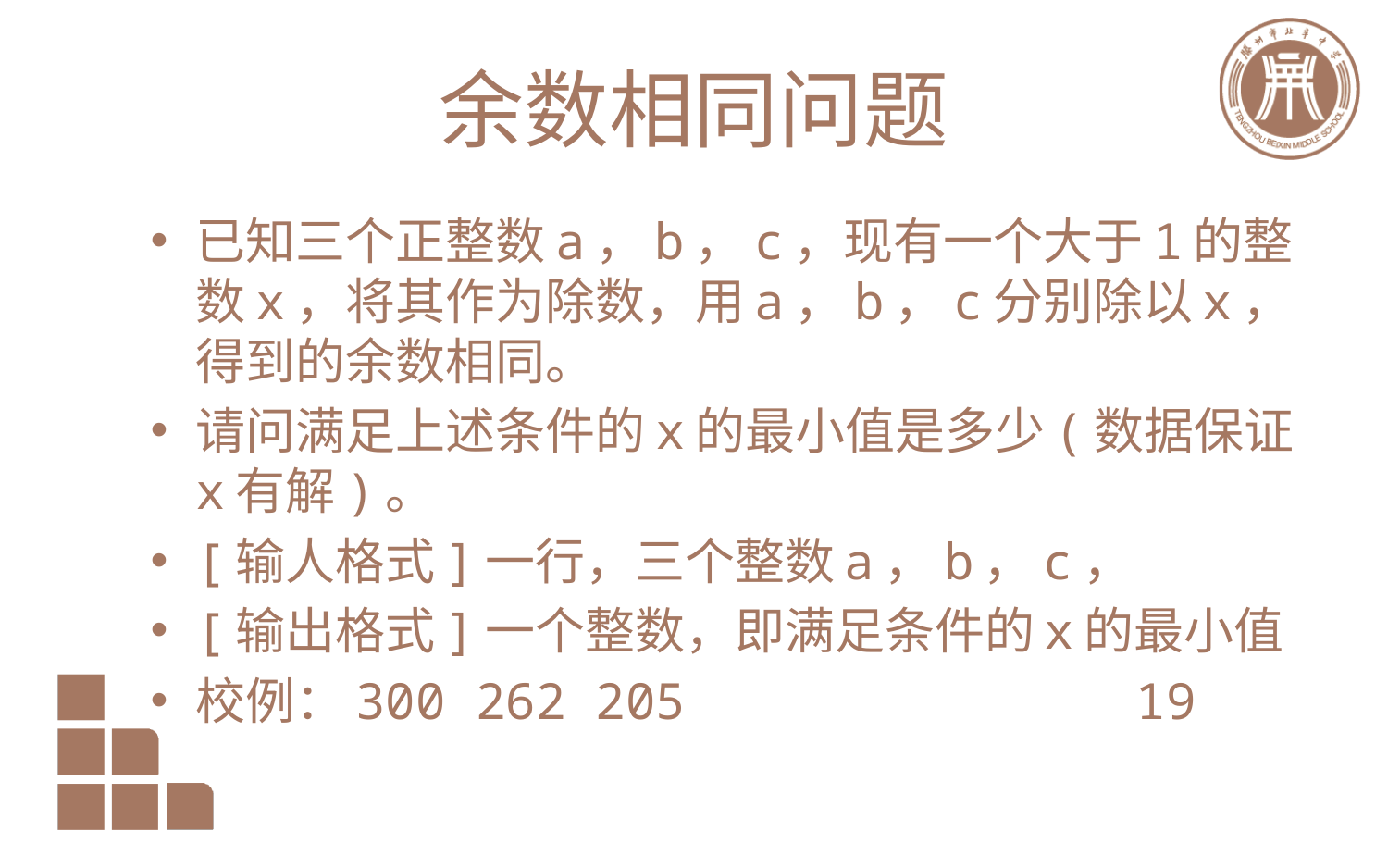

# 余数相同问题
已知三个正整数a，b，c，现有一个大于1的整数x，将其作为除数，用a，b，c分别除以x，得到的余数相同。
请问满足上述条件的x的最小值是多少(数据保证x有解)。
[输人格式]一行，三个整数a，b，c，
[输出格式]一个整数，即满足条件的x的最小值
校例：300 262 205               19